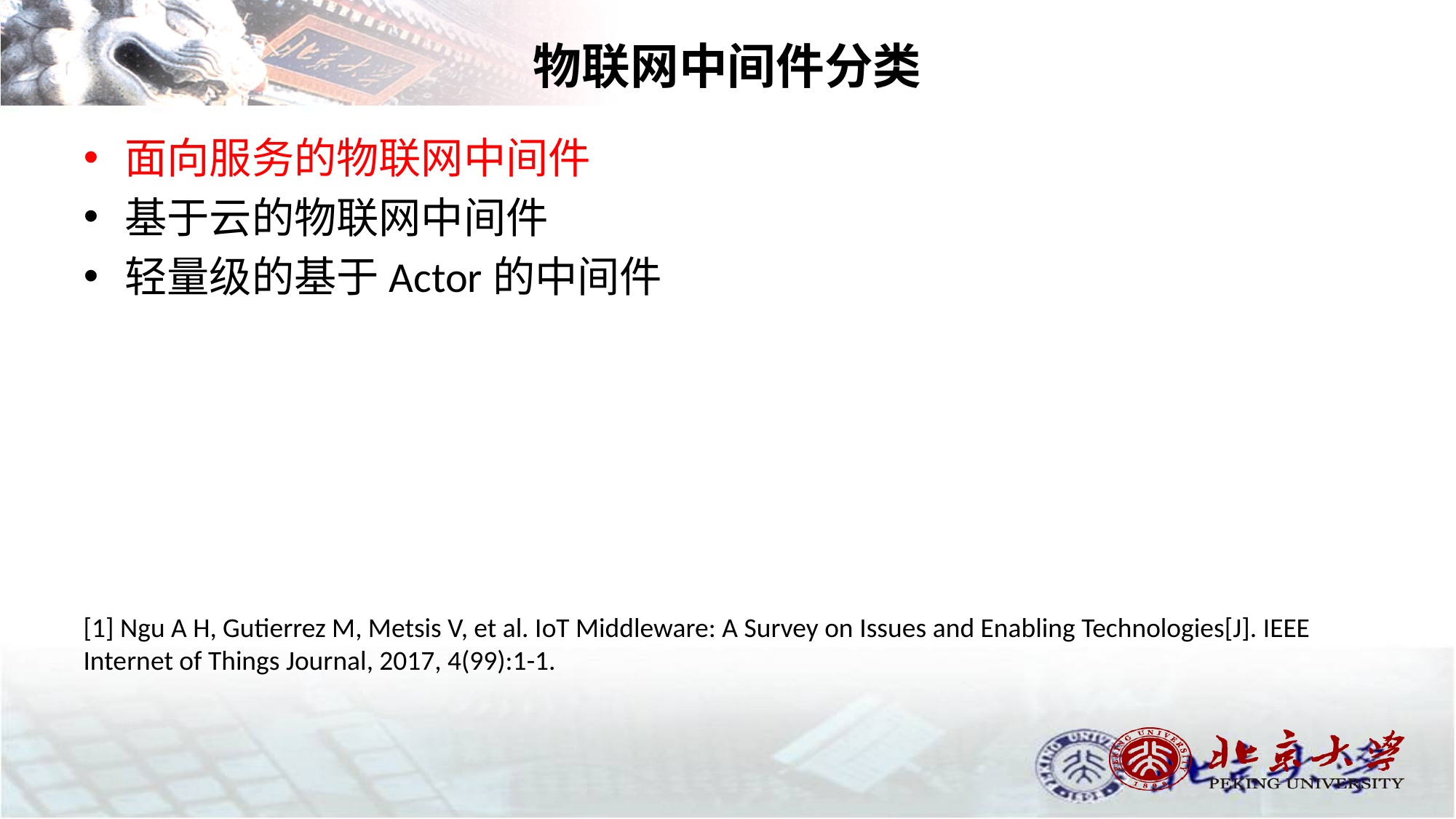

# 物联网中间件分类
面向服务的物联网中间件
基于云的物联网中间件
轻量级的基于Actor的中间件
[1] Ngu A H, Gutierrez M, Metsis V, et al. IoT Middleware: A Survey on Issues and Enabling Technologies[J]. IEEE Internet of Things Journal, 2017, 4(99):1-1.